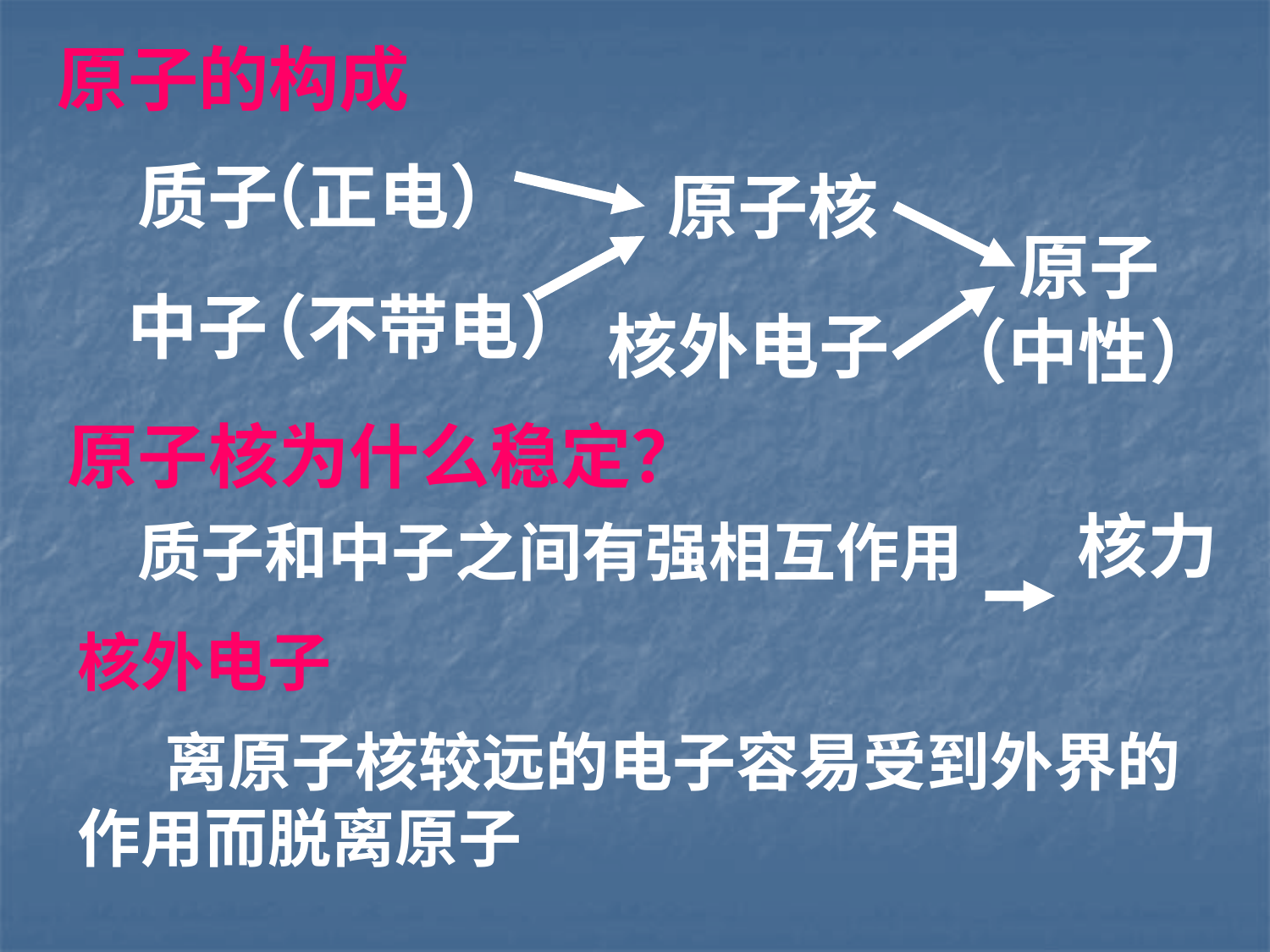

原子的构成
质子
（正电）
原子核

    原子（中性）

中子
（不带电）

核外电子
原子核为什么稳定？
核力
质子和中子之间有强相互作用

核外电子
     离原子核较远的电子容易受到外界的作用而脱离原子